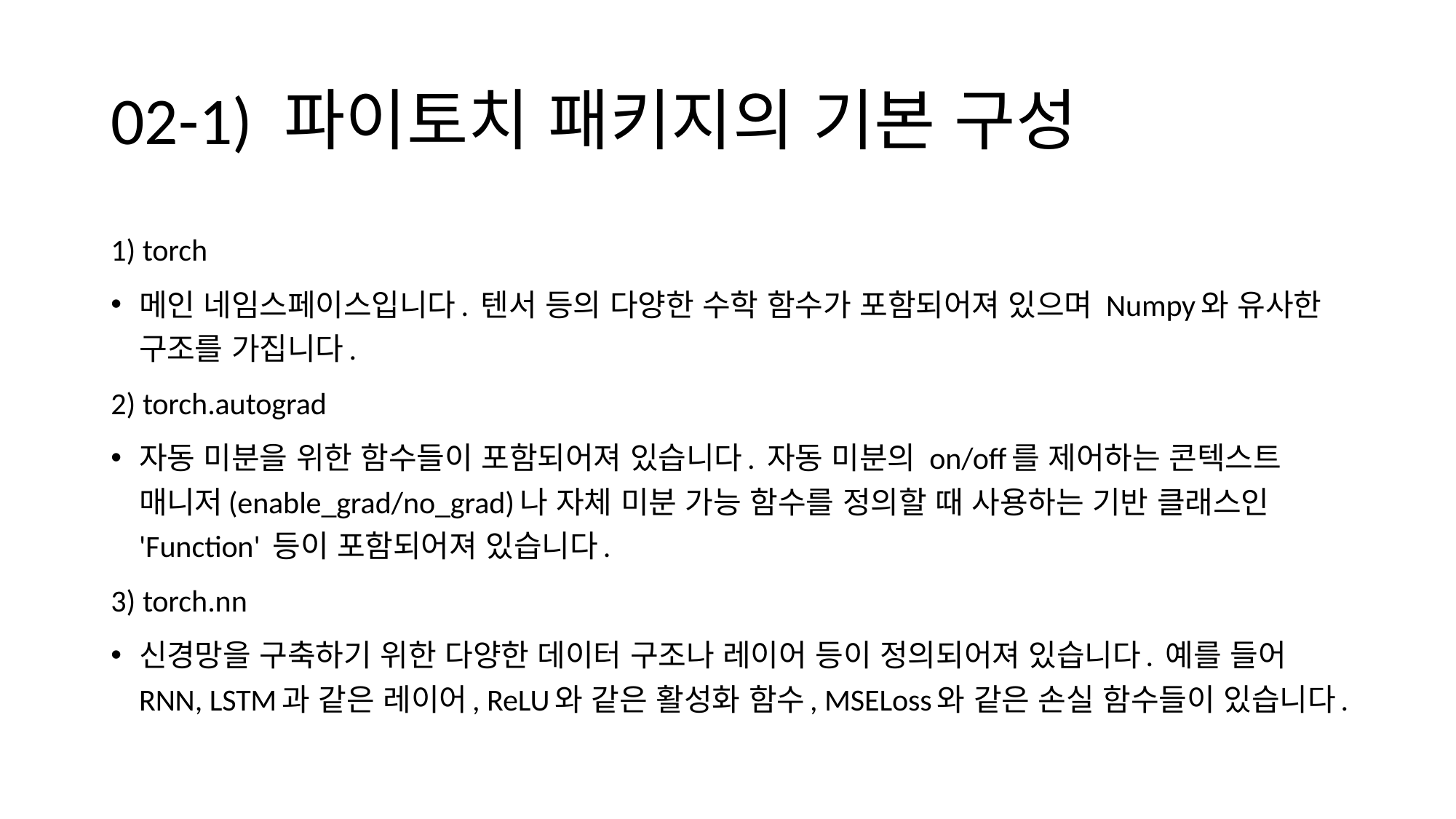

# 02-1) 파이토치 패키지의 기본 구성
1) torch
메인 네임스페이스입니다. 텐서 등의 다양한 수학 함수가 포함되어져 있으며 Numpy와 유사한 구조를 가집니다.
2) torch.autograd
자동 미분을 위한 함수들이 포함되어져 있습니다. 자동 미분의 on/off를 제어하는 콘텍스트 매니저(enable_grad/no_grad)나 자체 미분 가능 함수를 정의할 때 사용하는 기반 클래스인 'Function' 등이 포함되어져 있습니다.
3) torch.nn
신경망을 구축하기 위한 다양한 데이터 구조나 레이어 등이 정의되어져 있습니다. 예를 들어 RNN, LSTM과 같은 레이어, ReLU와 같은 활성화 함수, MSELoss와 같은 손실 함수들이 있습니다.